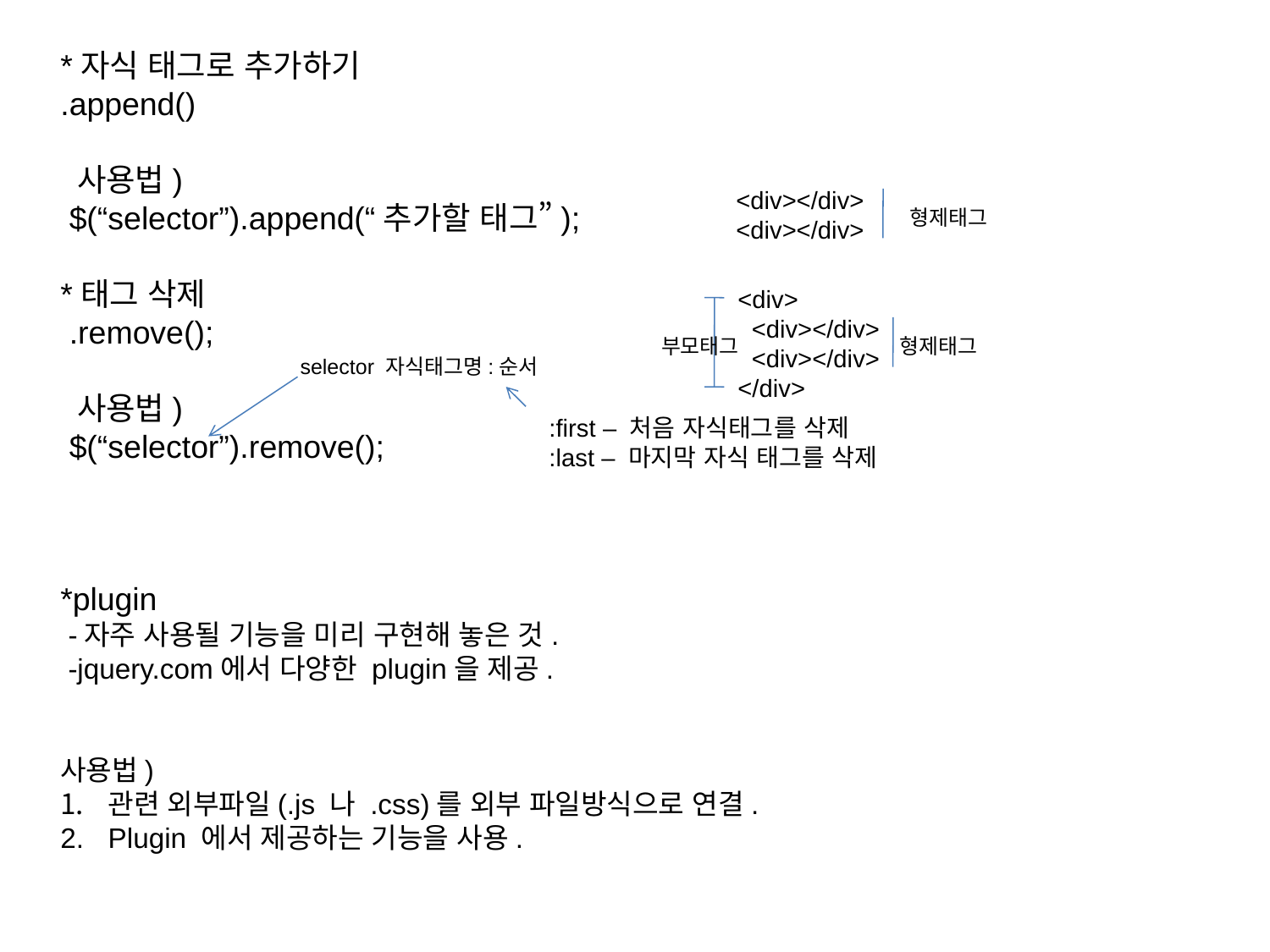

*자식 태그로 추가하기
.append()

 사용법)
 $(“selector”).append(“추가할 태그”);

*태그 삭제
 .remove();

 사용법)
 $(“selector”).remove();

*plugin
 -자주 사용될 기능을 미리 구현해 놓은 것.
 -jquery.com에서 다양한 plugin을 제공.

사용법)
관련 외부파일(.js 나 .css)를 외부 파일방식으로 연결.
Plugin 에서 제공하는 기능을 사용.
<div></div>
<div></div>
형제태그
<div>
  <div></div>
  <div></div>
</div>
부모태그
형제태그
selector 자식태그명:순서
:first – 처음 자식태그를 삭제
:last – 마지막 자식 태그를 삭제